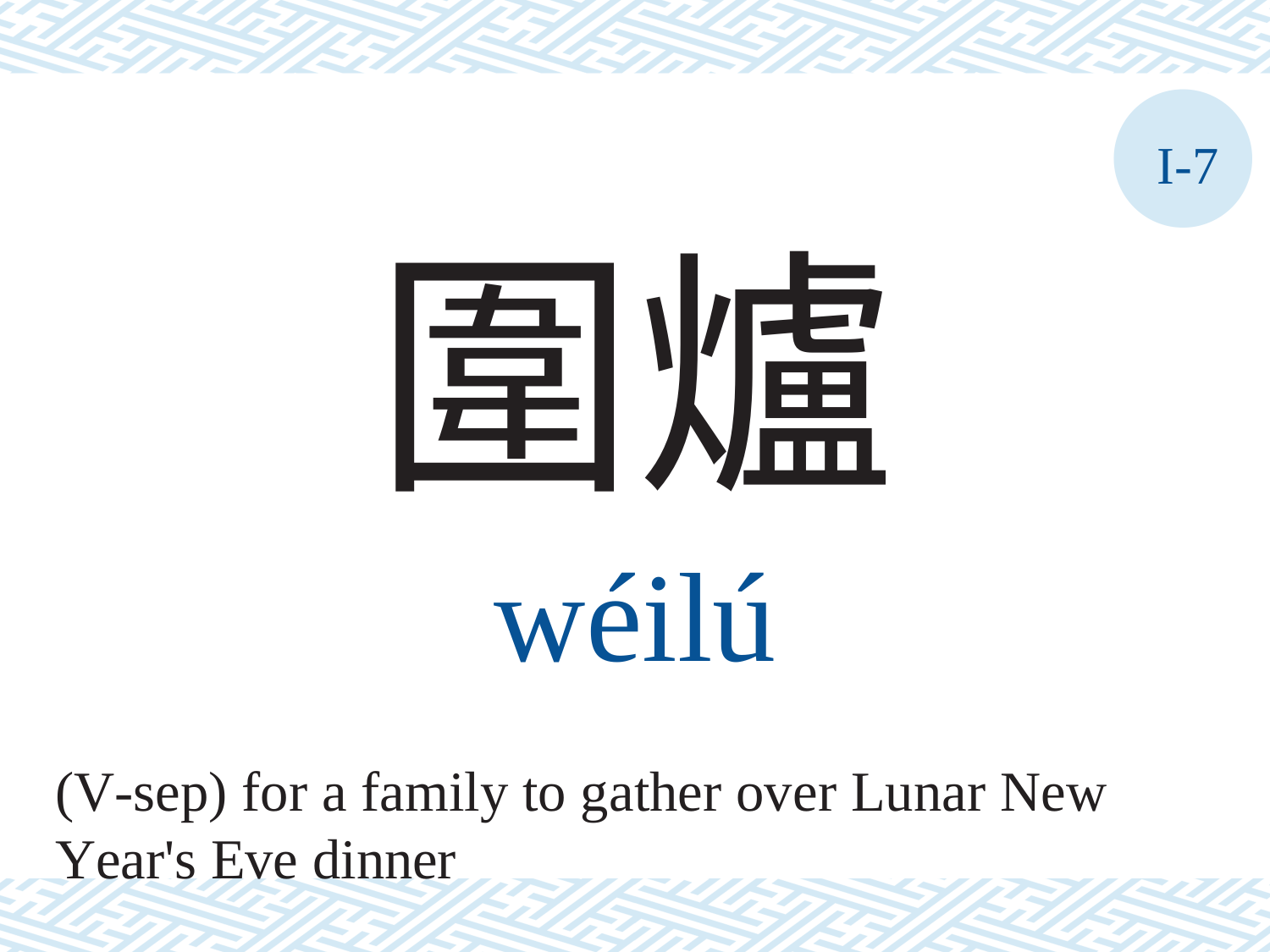

I-7
圍爐
wéilú

(V-sep) for a family to gather over Lunar New Year's Eve dinner